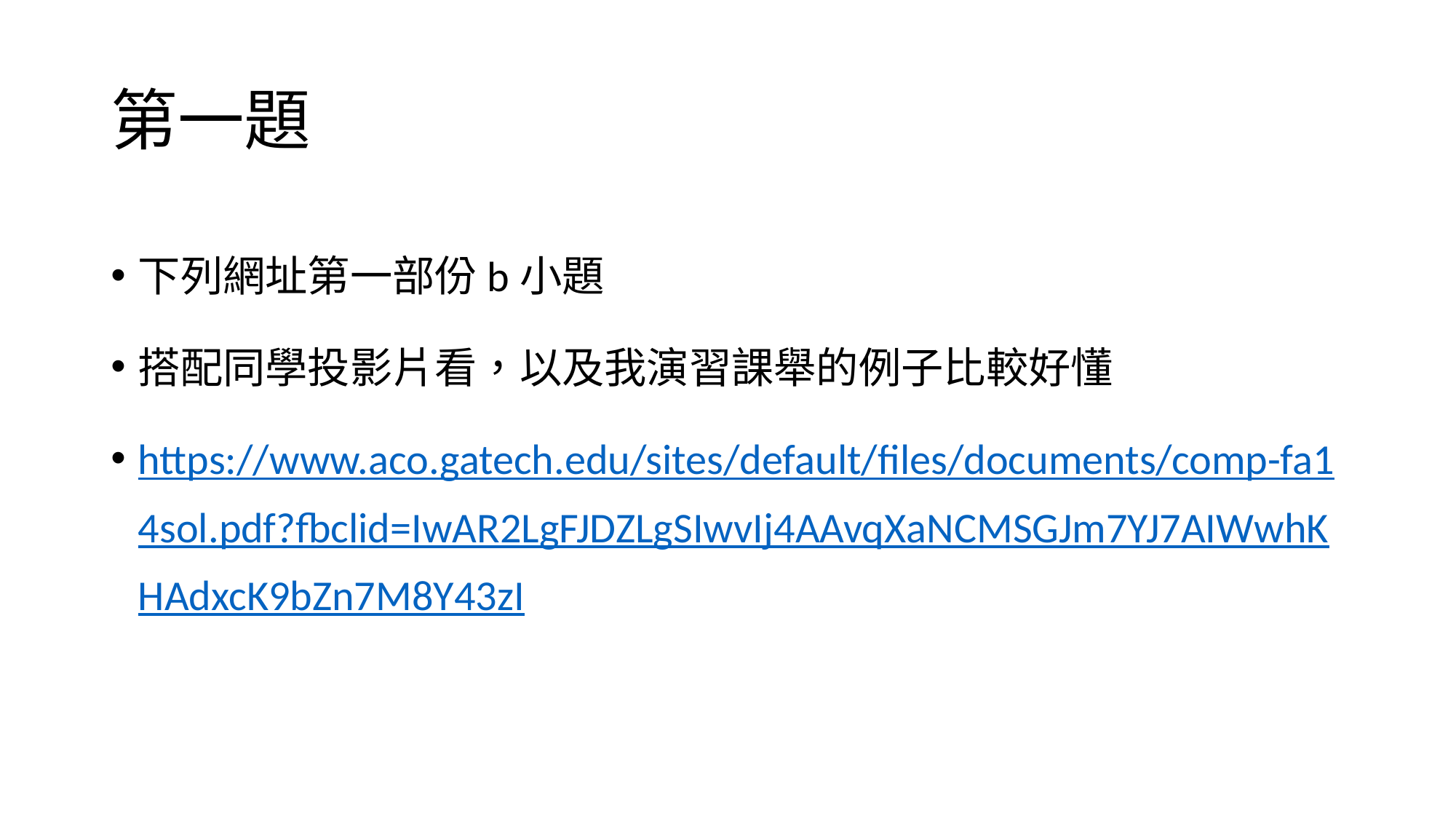

# 第一題
下列網址第一部份b小題
搭配同學投影片看，以及我演習課舉的例子比較好懂
https://www.aco.gatech.edu/sites/default/files/documents/comp-fa14sol.pdf?fbclid=IwAR2LgFJDZLgSIwvIj4AAvqXaNCMSGJm7YJ7AIWwhKHAdxcK9bZn7M8Y43zI